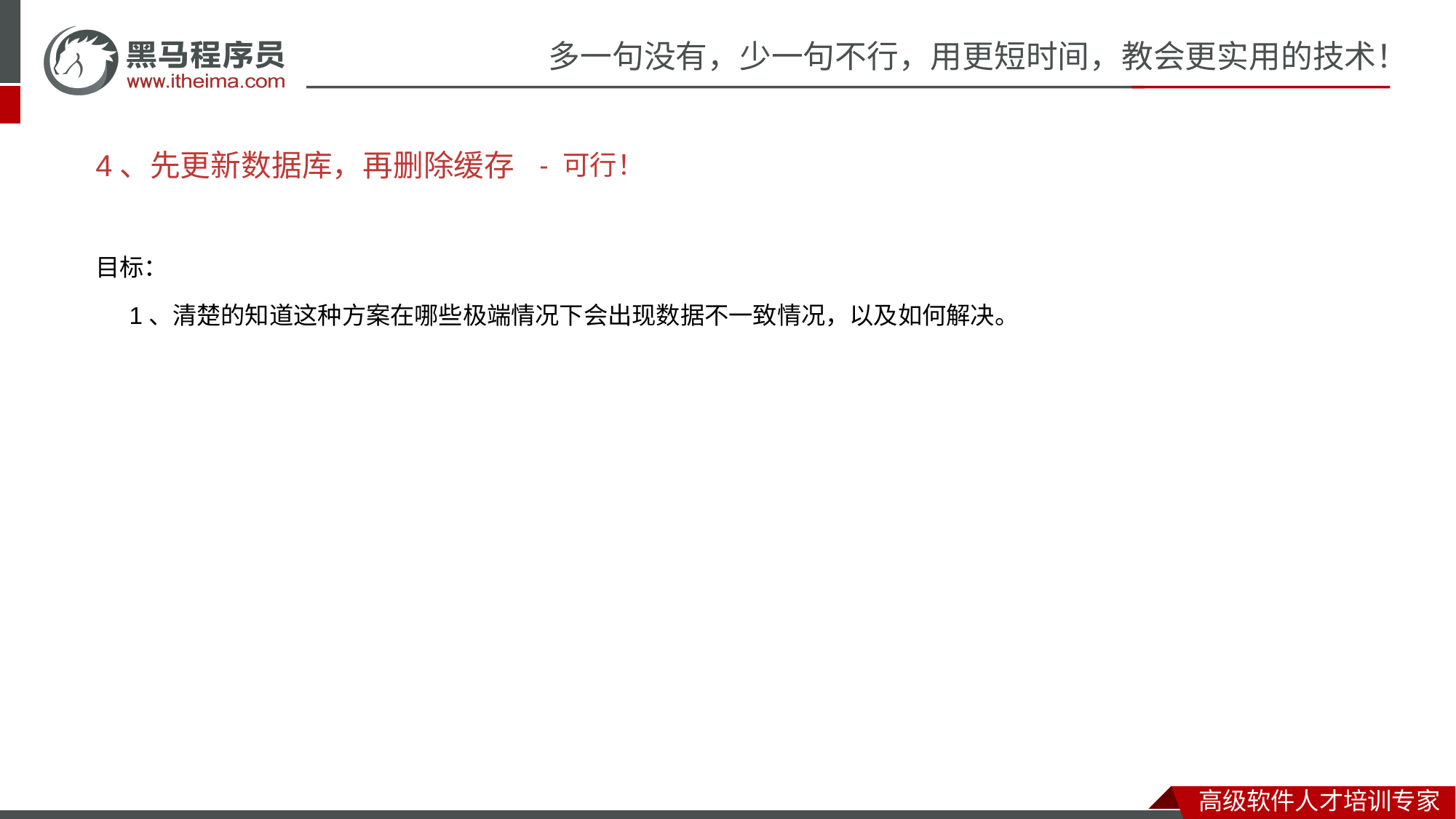

# 4、先更新数据库，再删除缓存
- 可行！
目标：
     1、清楚的知道这种方案在哪些极端情况下会出现数据不一致情况，以及如何解决。